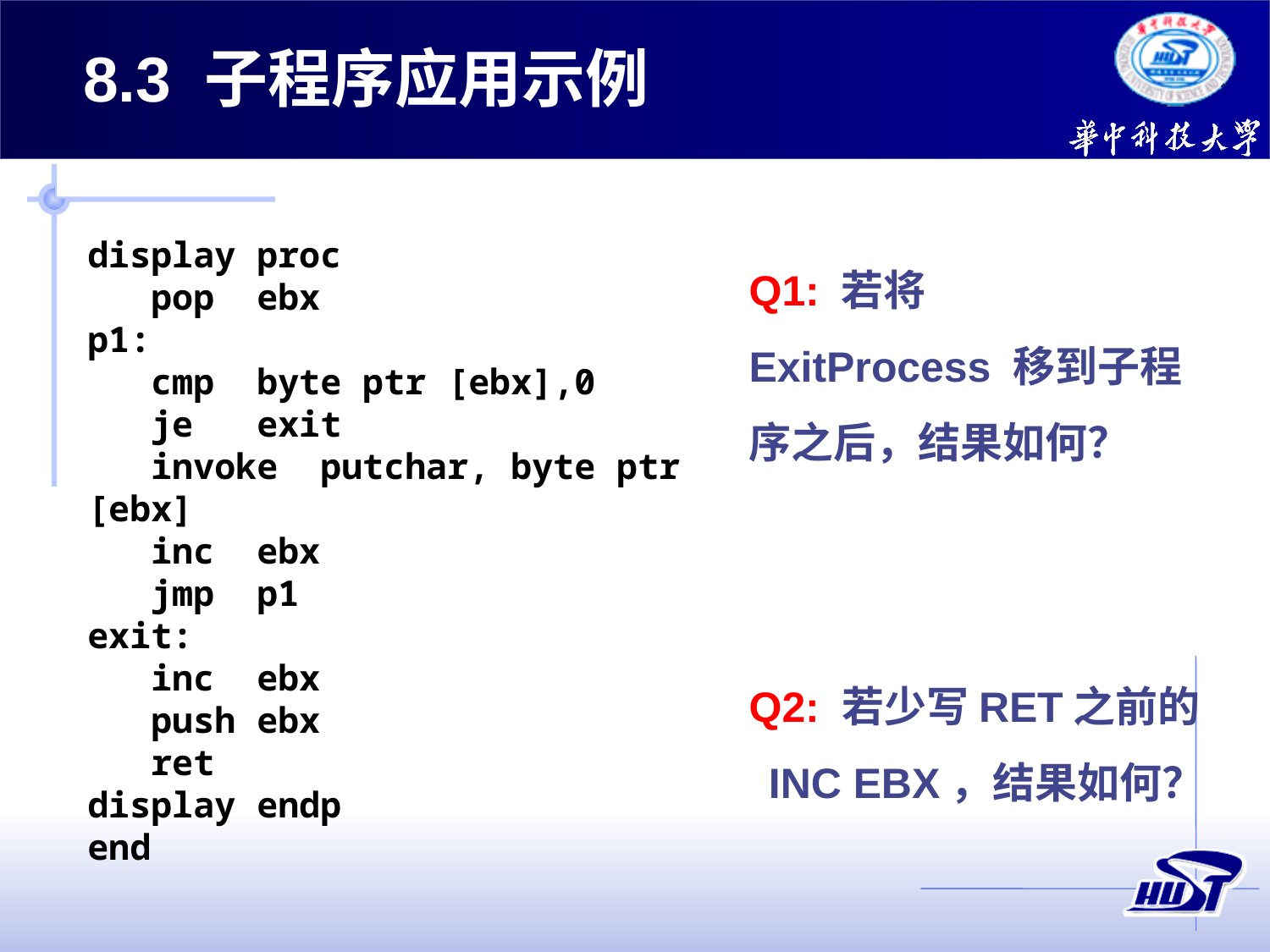

8.3 子程序应用示例
display proc
   pop  ebx
p1:
   cmp  byte ptr [ebx],0
   je   exit
   invoke  putchar, byte ptr [ebx]
   inc  ebx
   jmp  p1
exit:
   inc  ebx
   push ebx
   ret
display endp
end
Q1: 若将 ExitProcess 移到子程序之后，结果如何？
Q2: 若少写RET之前的   INC EBX，结果如何？